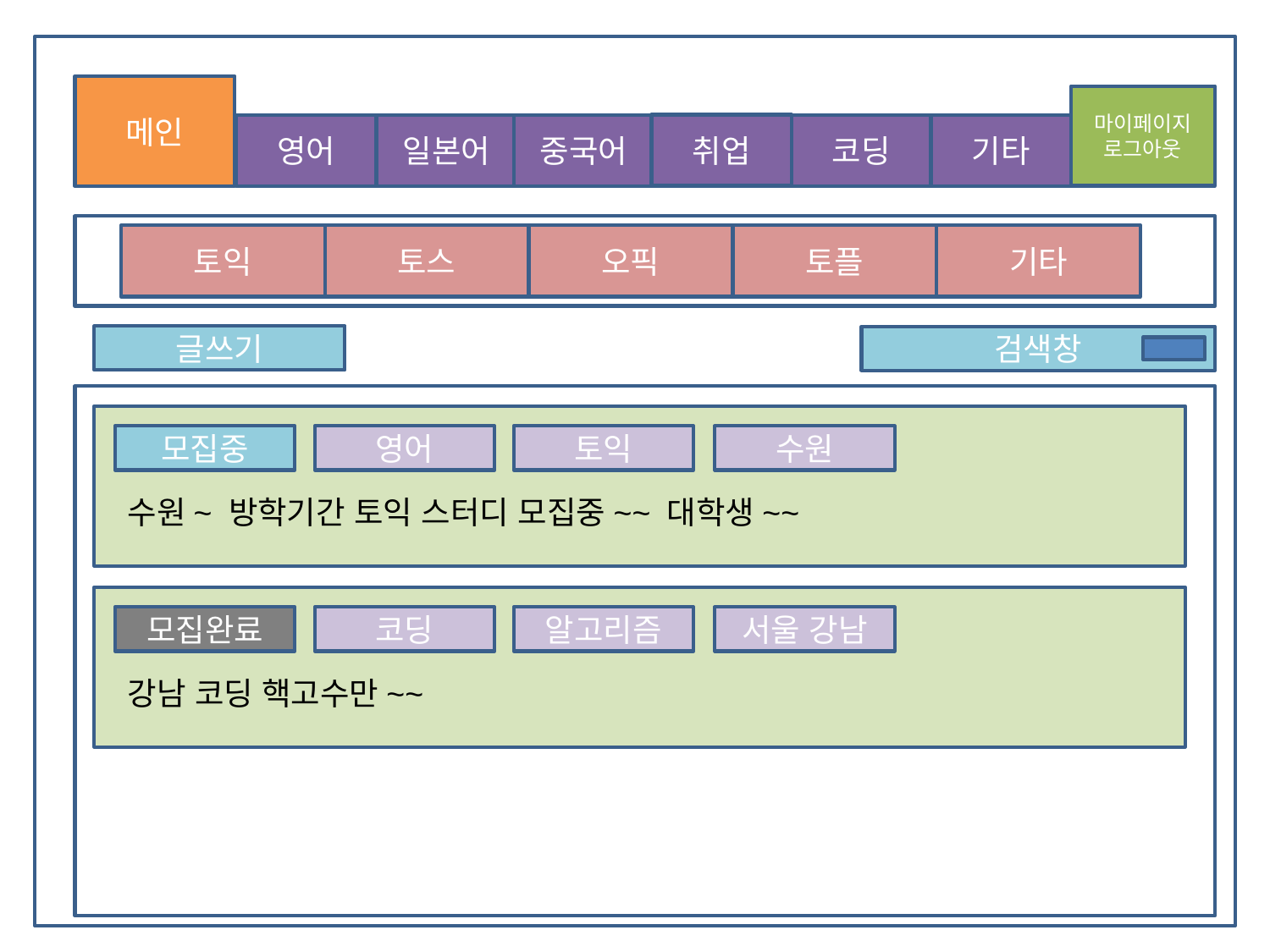

메인
마이페이지
로그아웃
취업
코딩
기타
영어
일본어
중국어

토익
토스
오픽
토플
기타
글쓰기
검색창

모집중
영어
토익
수원
수원~ 방학기간 토익 스터디 모집중~~ 대학생~~

모집완료
코딩
알고리즘
서울 강남
강남 코딩 핵고수만~~